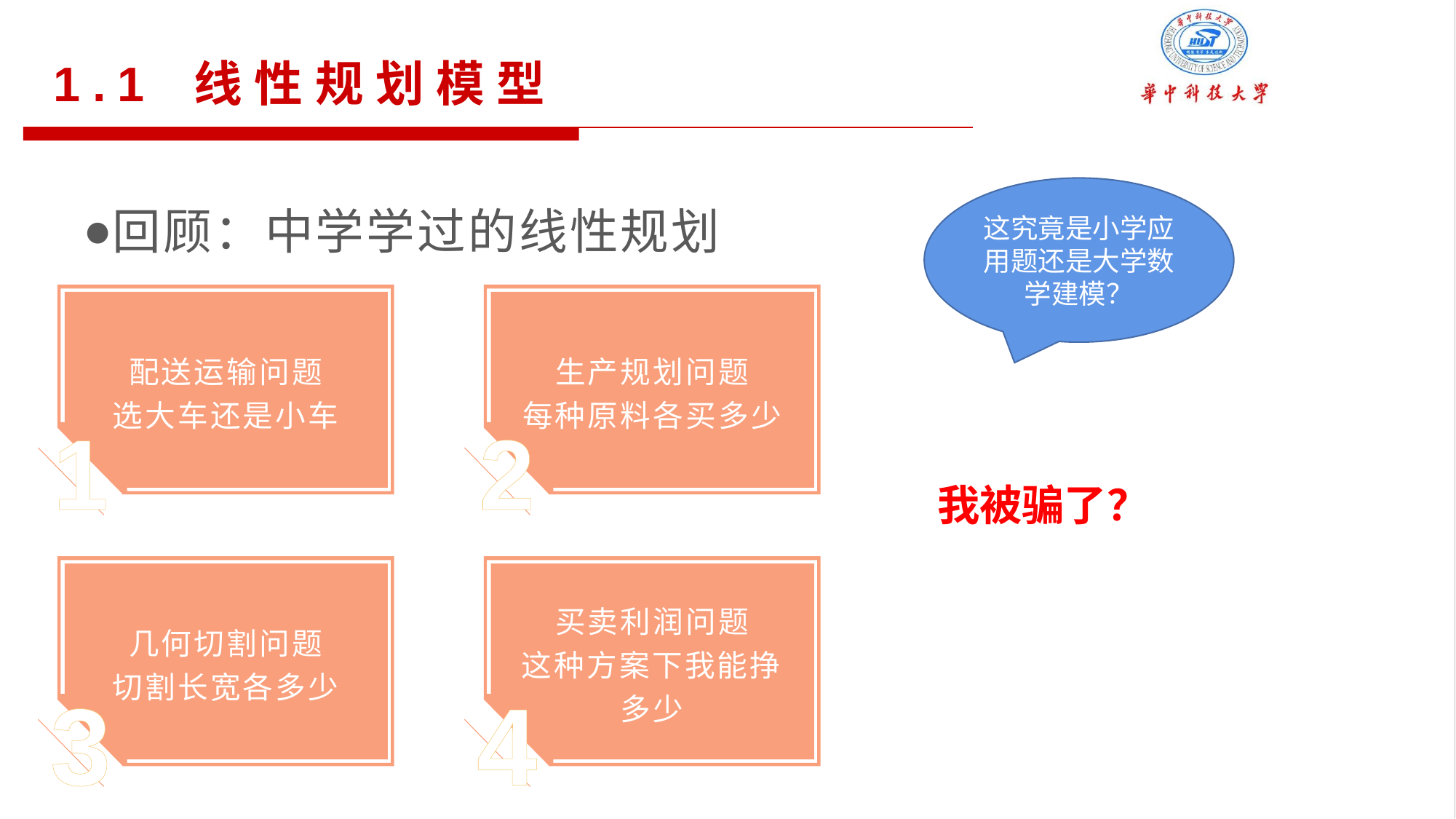

1.1 线性规划模型

这究竟是小学应用题还是大学数学建模？
回顾：中学学过的线性规划

配送运输问题
选大车还是小车
生产规划问题
每种原料各买多少
1
2
我被骗了？

几何切割问题
切割长宽各多少
买卖利润问题
这种方案下我能挣多少
3
4